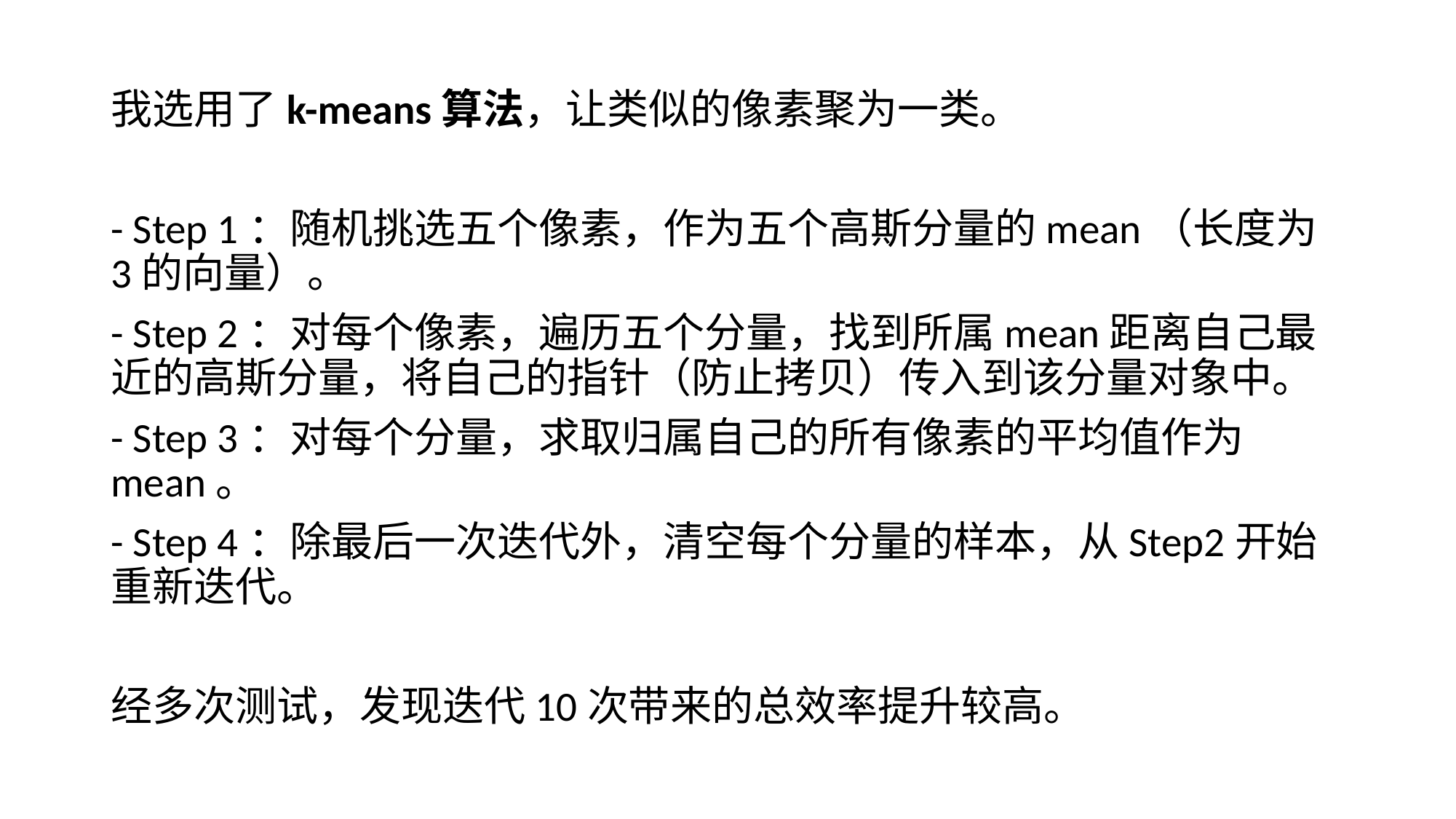

我选用了k-means算法，让类似的像素聚为一类。

- Step 1：随机挑选五个像素，作为五个高斯分量的mean（长度为3的向量）。
- Step 2：对每个像素，遍历五个分量，找到所属mean距离自己最近的高斯分量，将自己的指针（防止拷贝）传入到该分量对象中。
- Step 3：对每个分量，求取归属自己的所有像素的平均值作为mean。
- Step 4：除最后一次迭代外，清空每个分量的样本，从Step2开始重新迭代。

经多次测试，发现迭代10次带来的总效率提升较高。